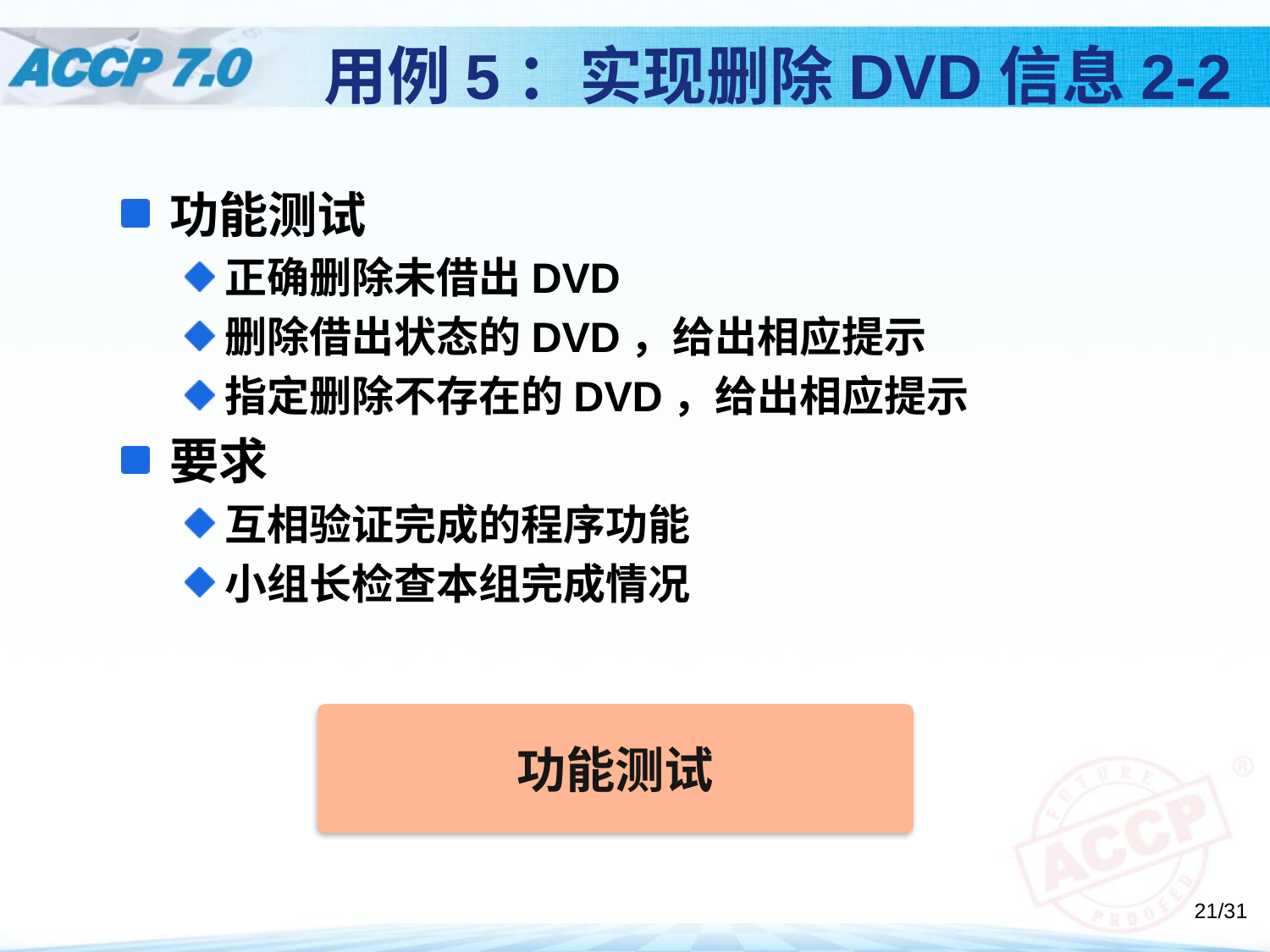

# 用例5：实现删除DVD信息2-2
功能测试
正确删除未借出DVD
删除借出状态的DVD，给出相应提示
指定删除不存在的DVD，给出相应提示
要求
互相验证完成的程序功能
小组长检查本组完成情况

功能测试
21/31